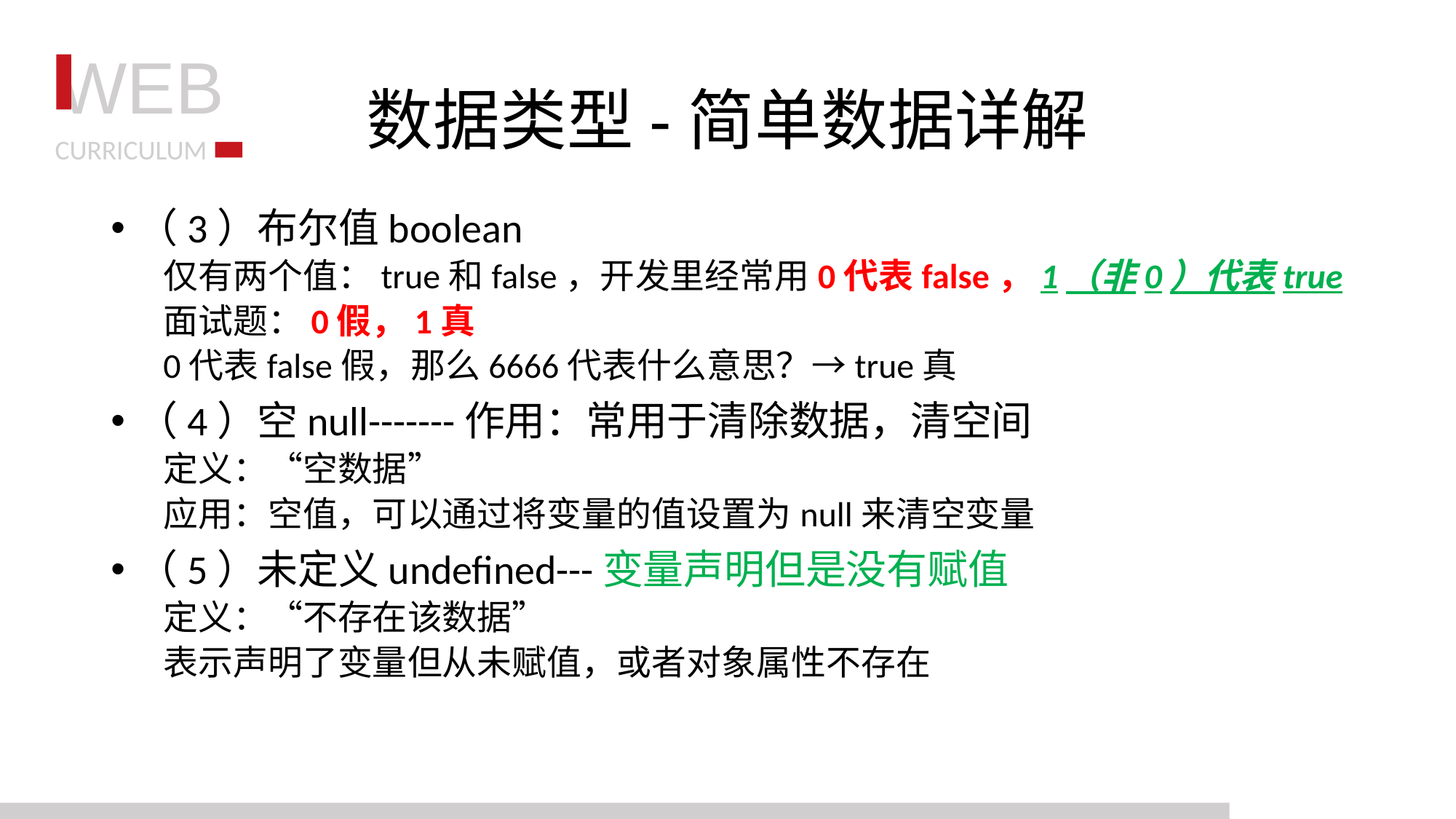

# 数据类型-简单数据详解
（3）布尔值boolean
仅有两个值：true和false，开发里经常用0代表false，1（非0）代表true
面试题：0假，1真
	0代表false假，那么6666代表什么意思？→true真
（4）空null-------作用：常用于清除数据，清空间
定义：“空数据”
应用：空值，可以通过将变量的值设置为null来清空变量
（5）未定义undefined---变量声明但是没有赋值
定义：“不存在该数据”
表示声明了变量但从未赋值，或者对象属性不存在